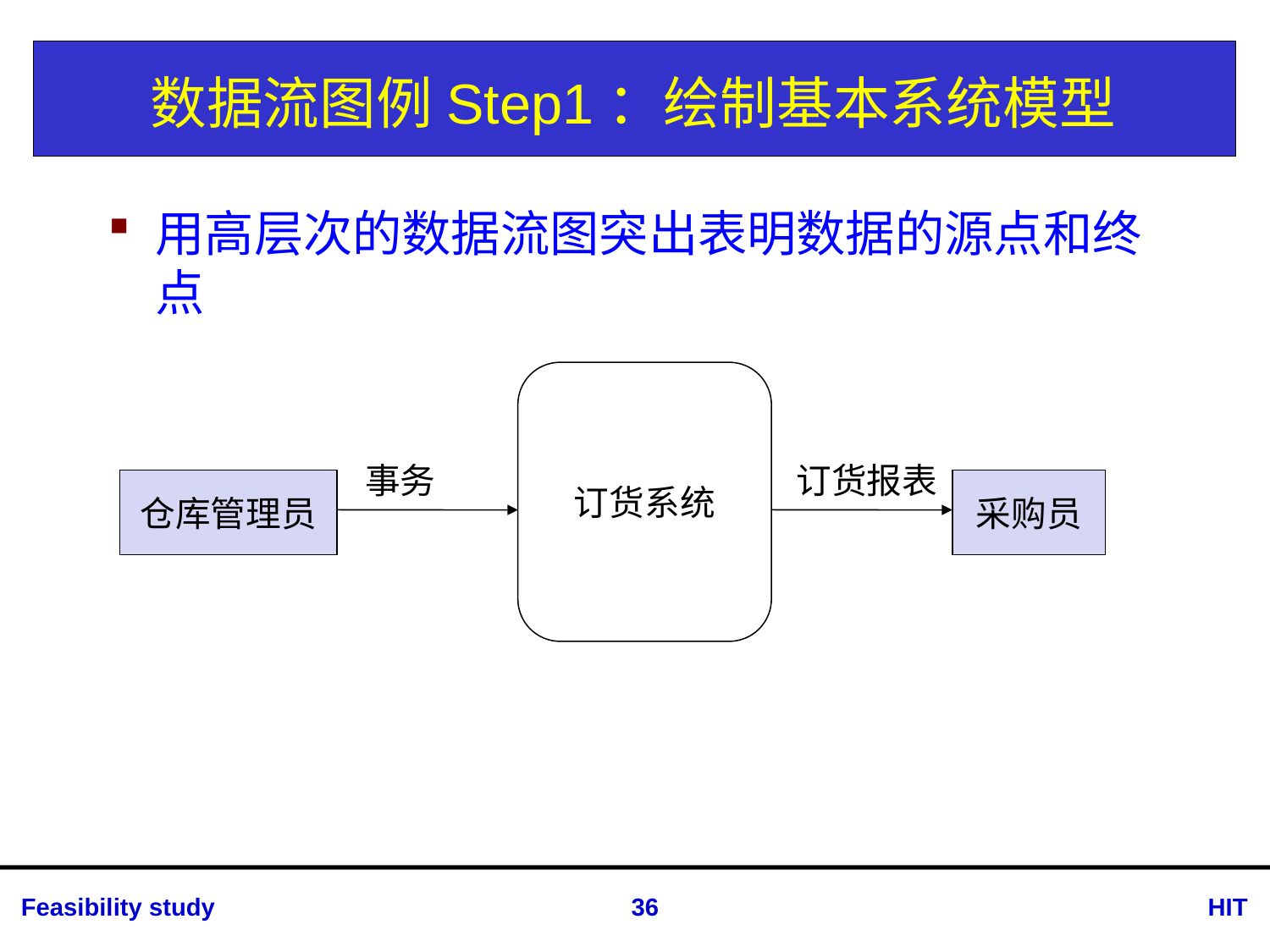

# 数据流图例Step1：绘制基本系统模型
用高层次的数据流图突出表明数据的源点和终点
订货系统
事务
订货报表
仓库管理员
采购员